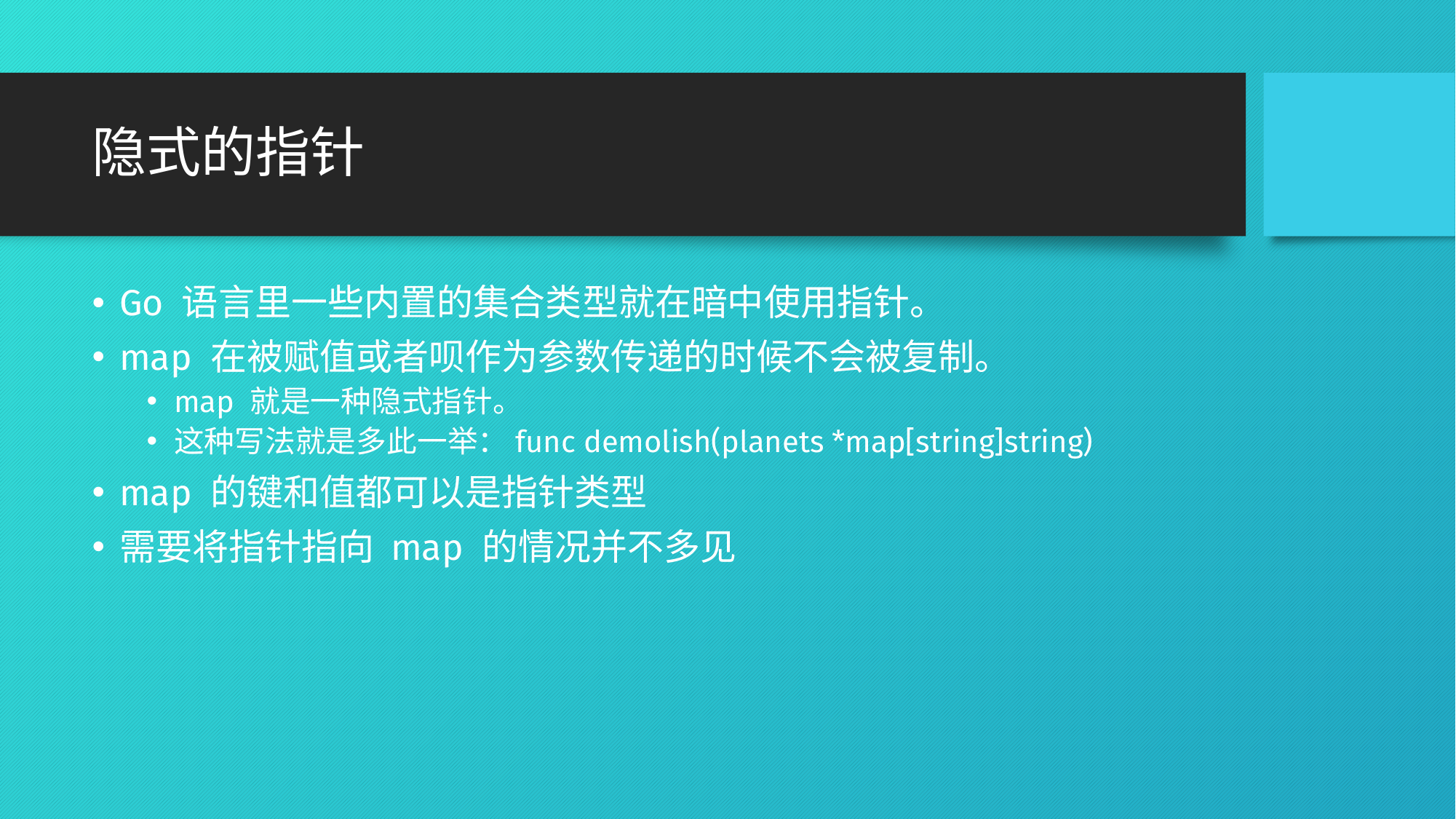

# 隐式的指针
Go 语言里一些内置的集合类型就在暗中使用指针。
map 在被赋值或者呗作为参数传递的时候不会被复制。
map 就是一种隐式指针。
这种写法就是多此一举：func demolish(planets *map[string]string)
map 的键和值都可以是指针类型
需要将指针指向 map 的情况并不多见